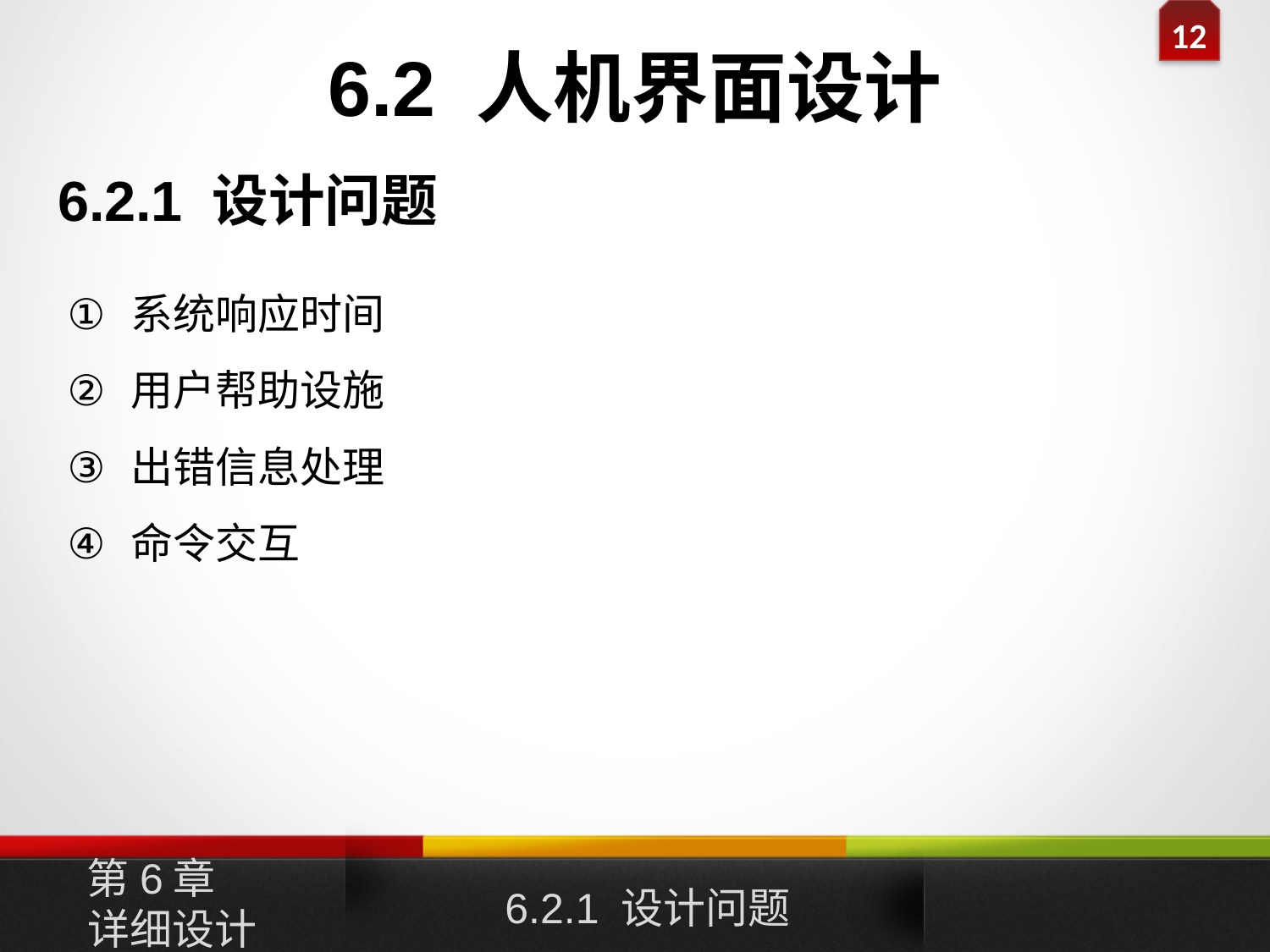

# 6.2 人机界面设计
6.2.1 设计问题
系统响应时间
用户帮助设施
出错信息处理
命令交互

第6章
详细设计
6.2.1 设计问题